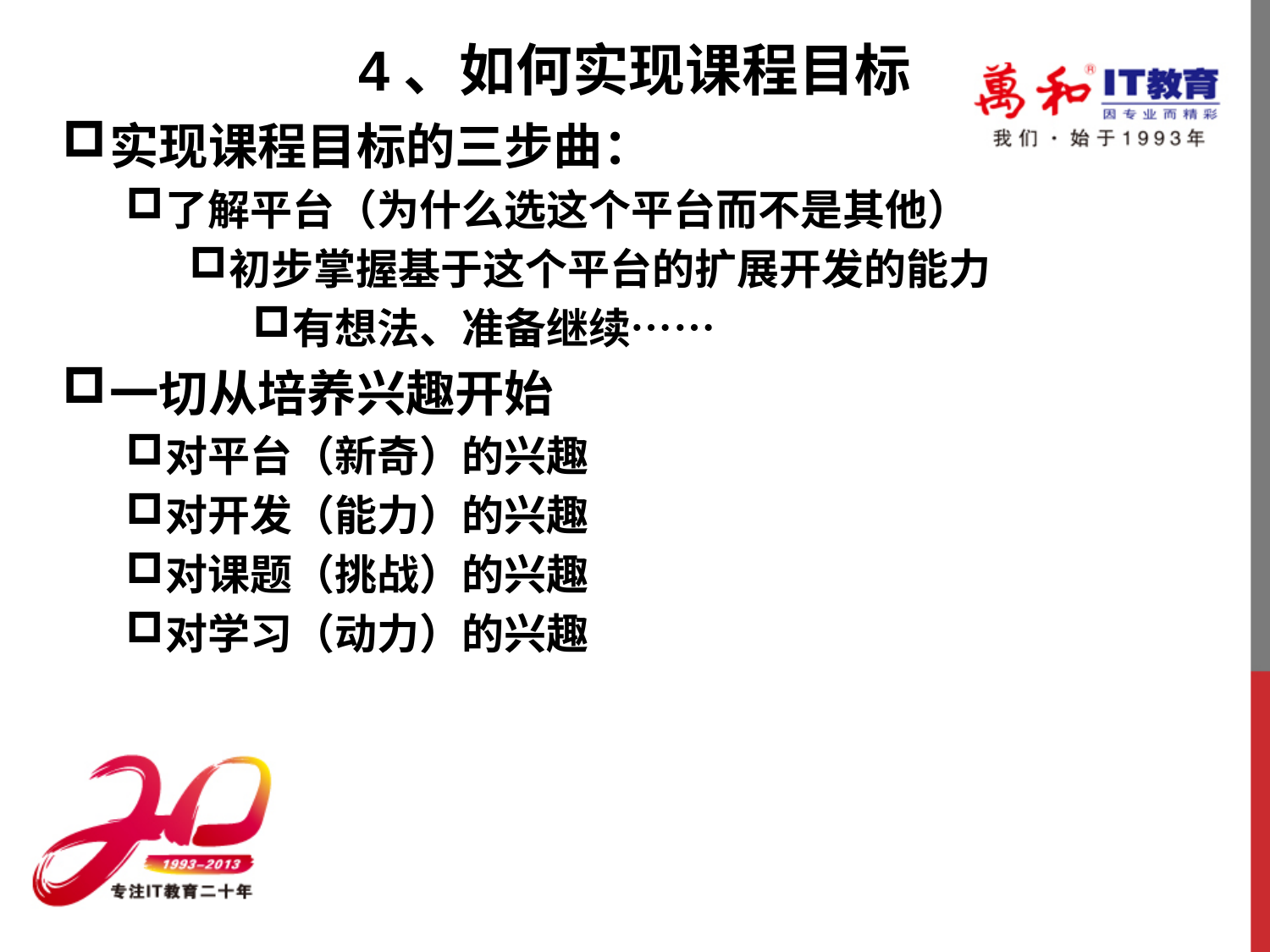

# 4、如何实现课程目标
实现课程目标的三步曲：
了解平台（为什么选这个平台而不是其他）
初步掌握基于这个平台的扩展开发的能力
有想法、准备继续……
一切从培养兴趣开始
对平台（新奇）的兴趣
对开发（能力）的兴趣
对课题（挑战）的兴趣
对学习（动力）的兴趣